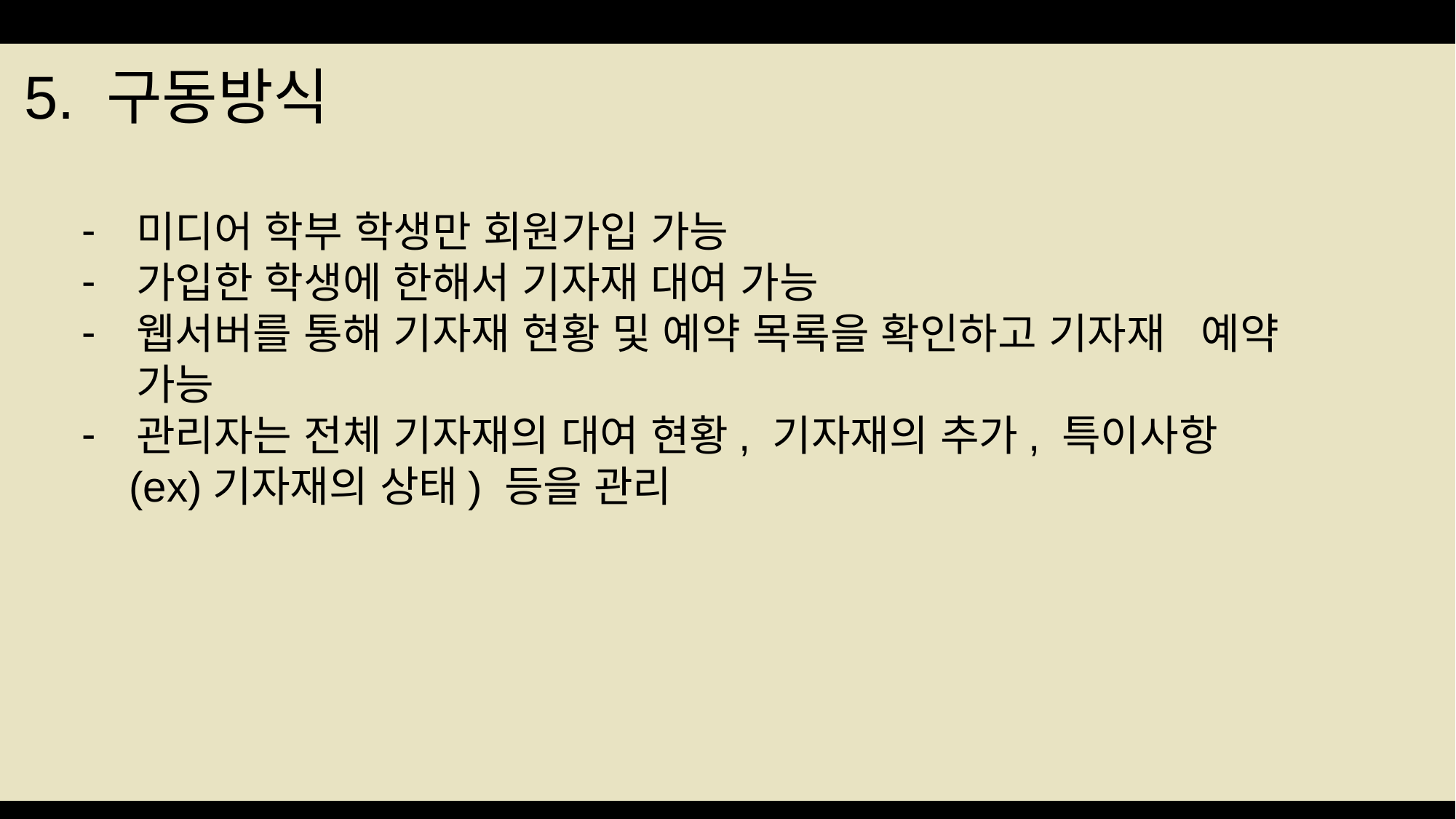

# 5. 구동방식
미디어 학부 학생만 회원가입 가능
가입한 학생에 한해서 기자재 대여 가능
웹서버를 통해 기자재 현황 및 예약 목록을 확인하고 기자재   예약 가능
관리자는 전체 기자재의 대여 현황, 기자재의 추가, 특이사항
    (ex)기자재의 상태) 등을 관리